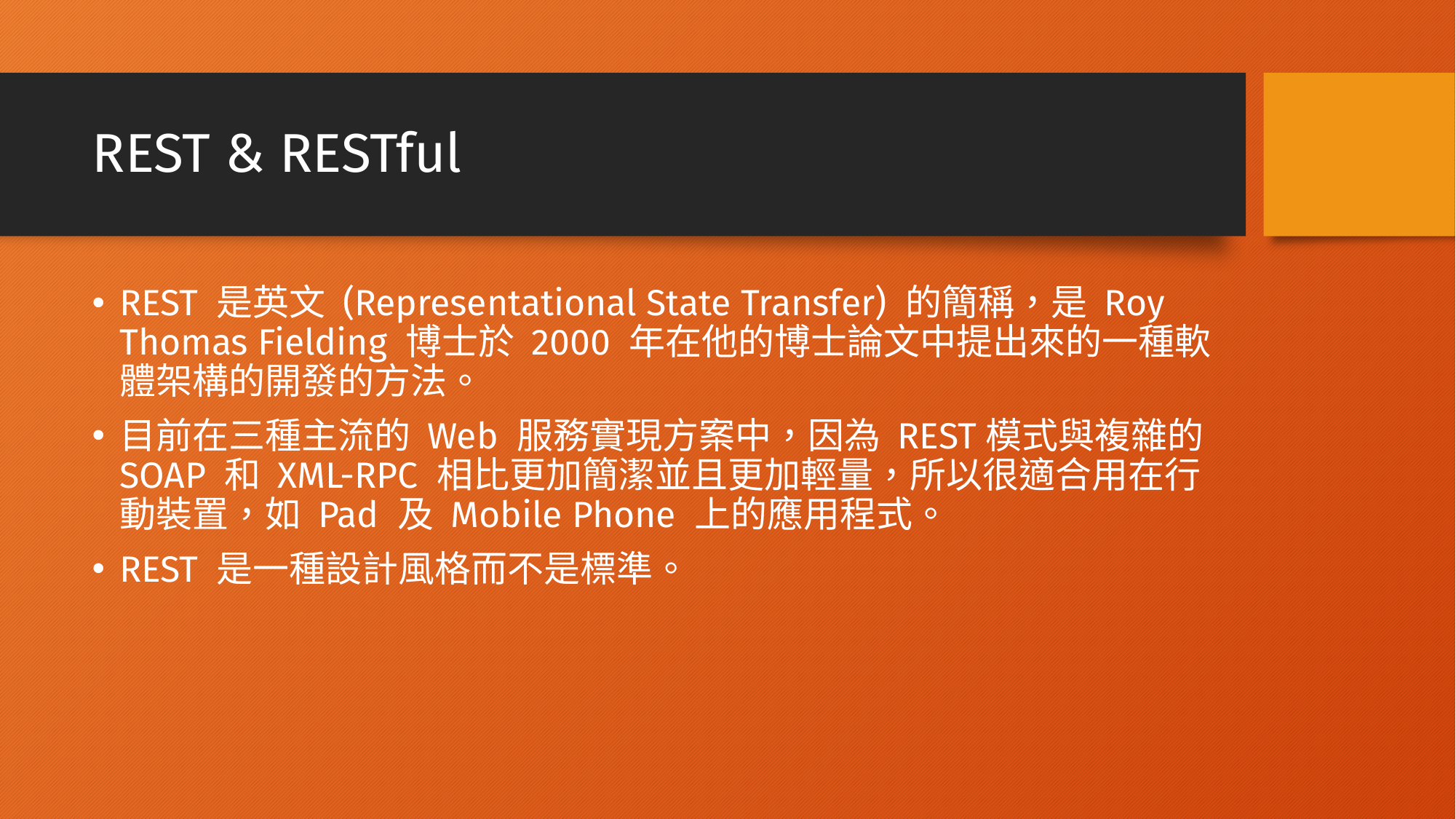

# REST & RESTful
REST 是英文 (Representational State Transfer) 的簡稱，是 Roy Thomas Fielding 博士於 2000 年在他的博士論文中提出來的一種軟體架構的開發的方法。
目前在三種主流的 Web 服務實現方案中，因為 REST模式與複雜的 SOAP 和 XML-RPC 相比更加簡潔並且更加輕量，所以很適合用在行動裝置，如 Pad 及 Mobile Phone 上的應用程式。
REST 是一種設計風格而不是標準。